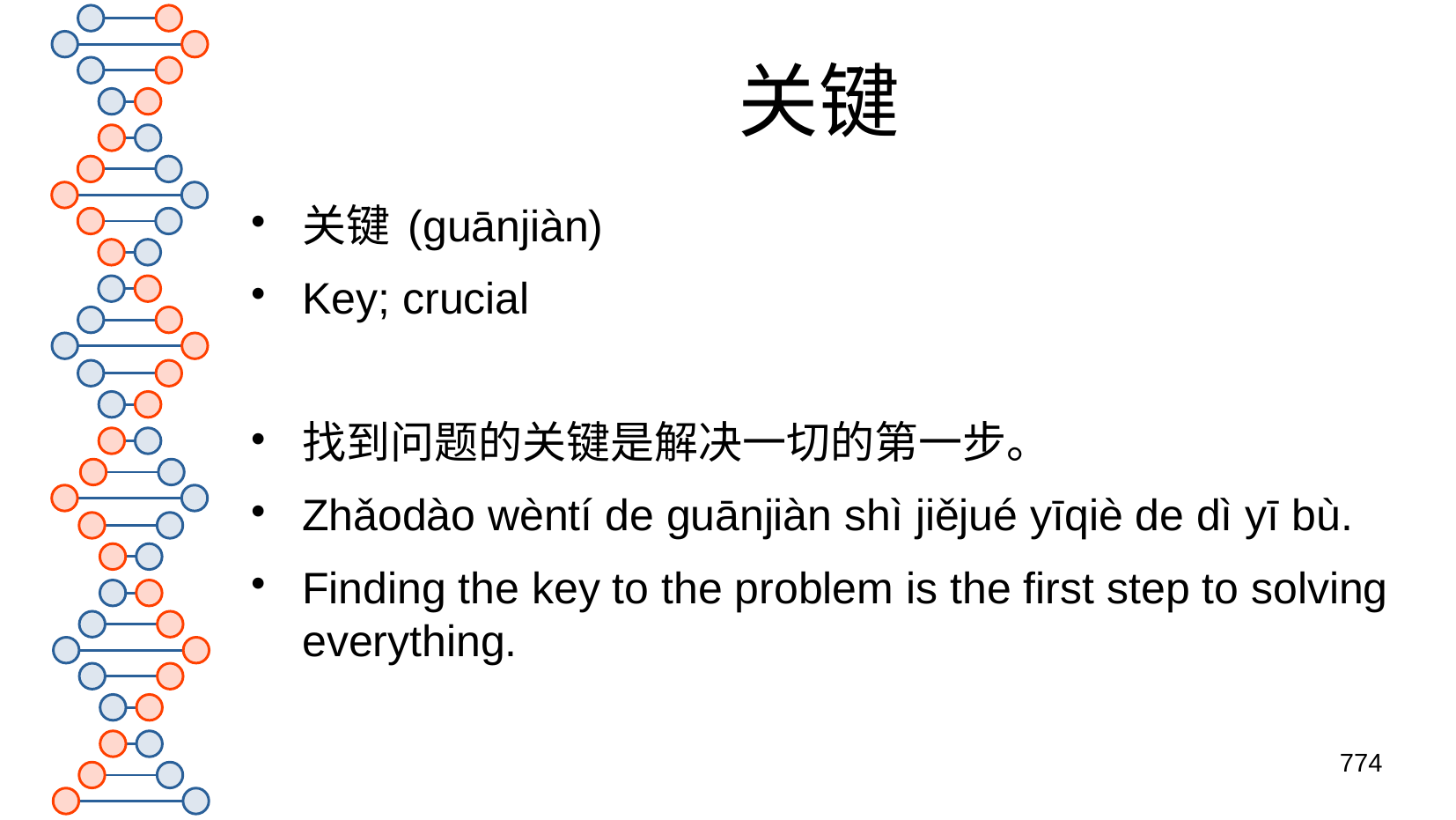

# 关键
关键 (guānjiàn)
Key; crucial

找到问题的关键是解决一切的第一步。
Zhǎodào wèntí de guānjiàn shì jiějué yīqiè de dì yī bù.
Finding the key to the problem is the first step to solving everything.

774